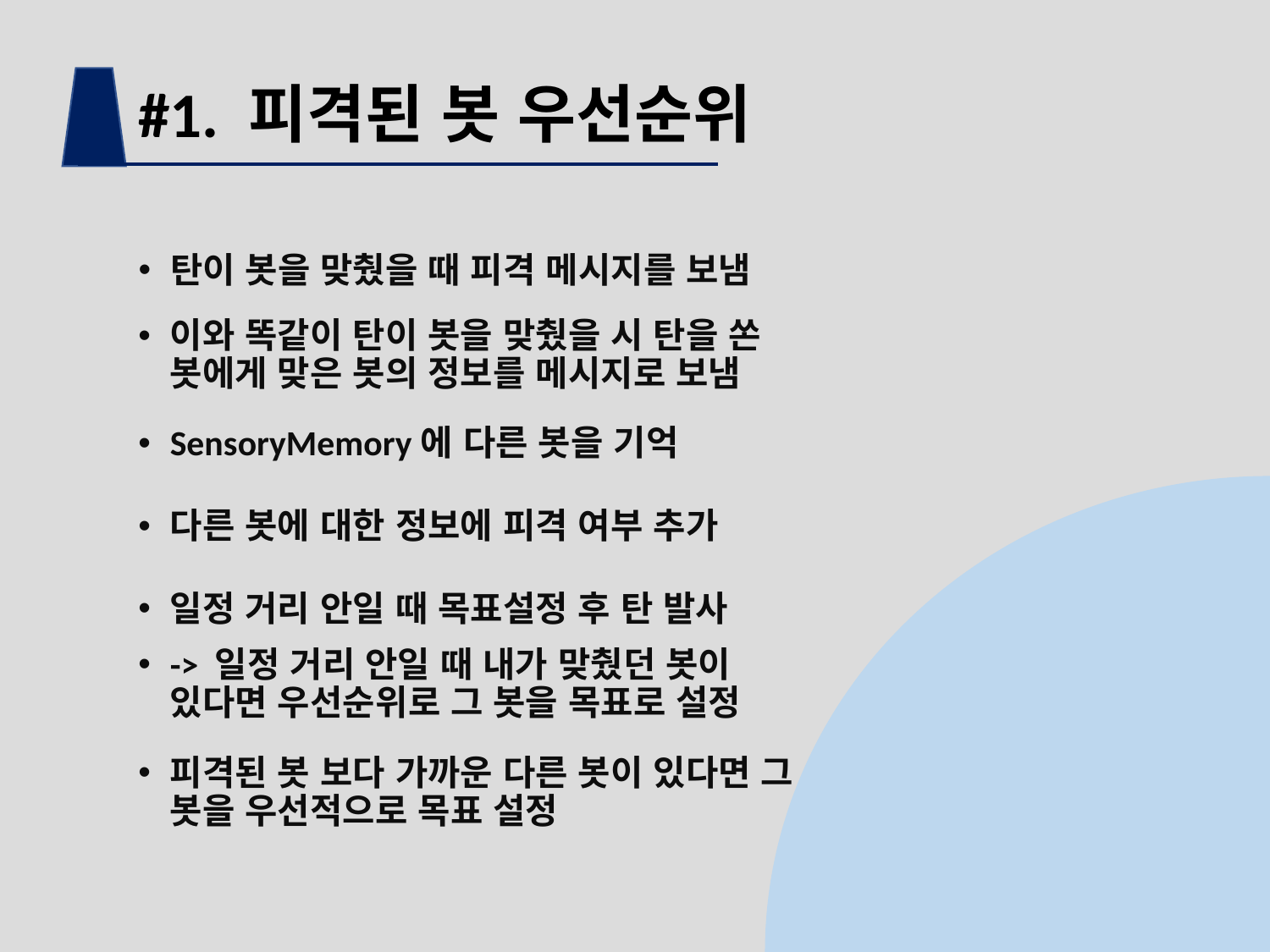

#1. 피격된 봇 우선순위

탄이 봇을 맞췄을 때 피격 메시지를 보냄
이와 똑같이 탄이 봇을 맞췄을 시 탄을 쏜 봇에게 맞은 봇의 정보를 메시지로 보냄
SensoryMemory에 다른 봇을 기억

다른 봇에 대한 정보에 피격 여부 추가
일정 거리 안일 때 목표설정 후 탄 발사
-> 일정 거리 안일 때 내가 맞췄던 봇이 있다면 우선순위로 그 봇을 목표로 설정
피격된 봇 보다 가까운 다른 봇이 있다면 그 봇을 우선적으로 목표 설정